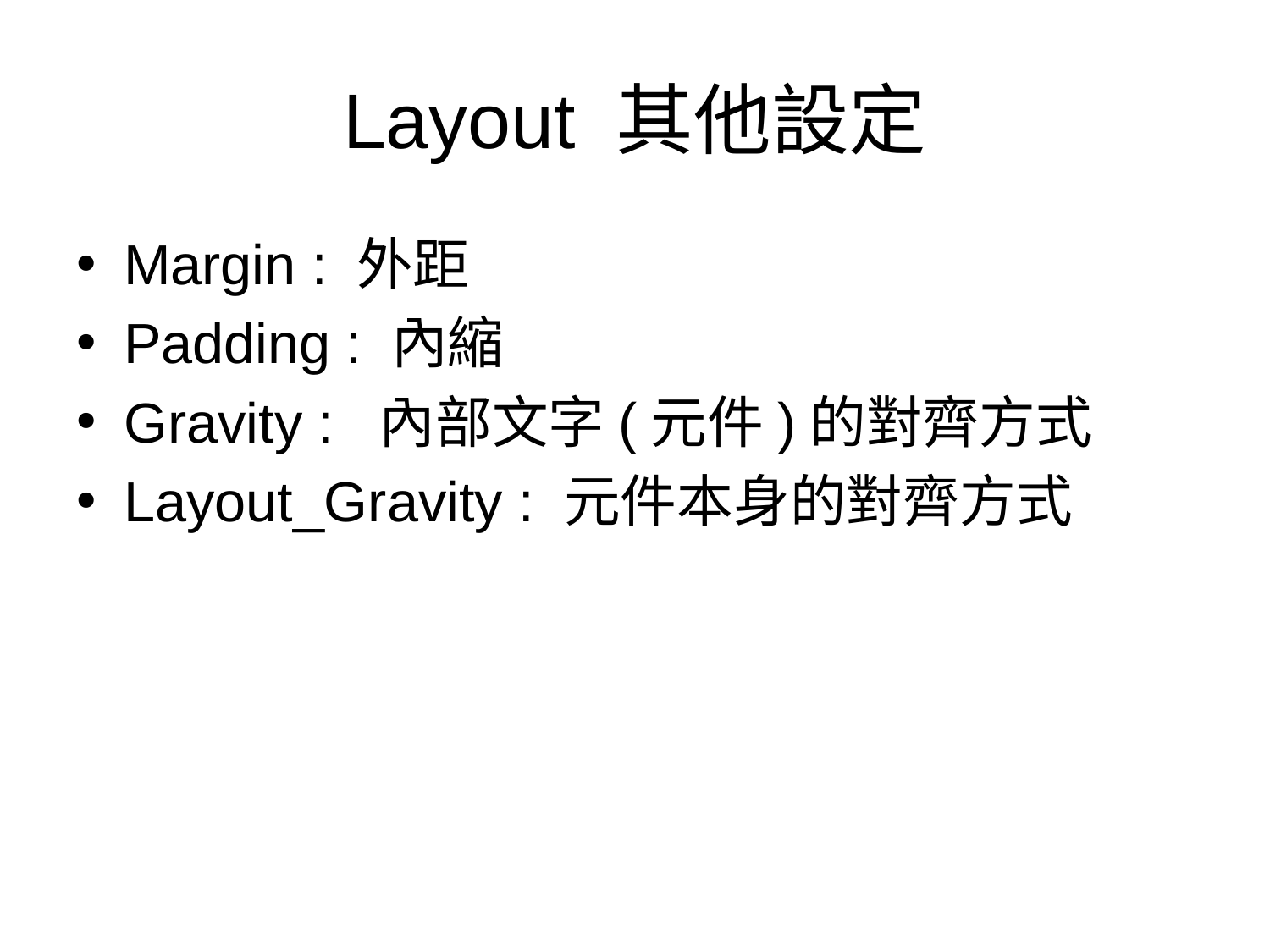

# Layout 其他設定
Margin : 外距
Padding : 內縮
Gravity :  內部文字(元件)的對齊方式
Layout_Gravity : 元件本身的對齊方式